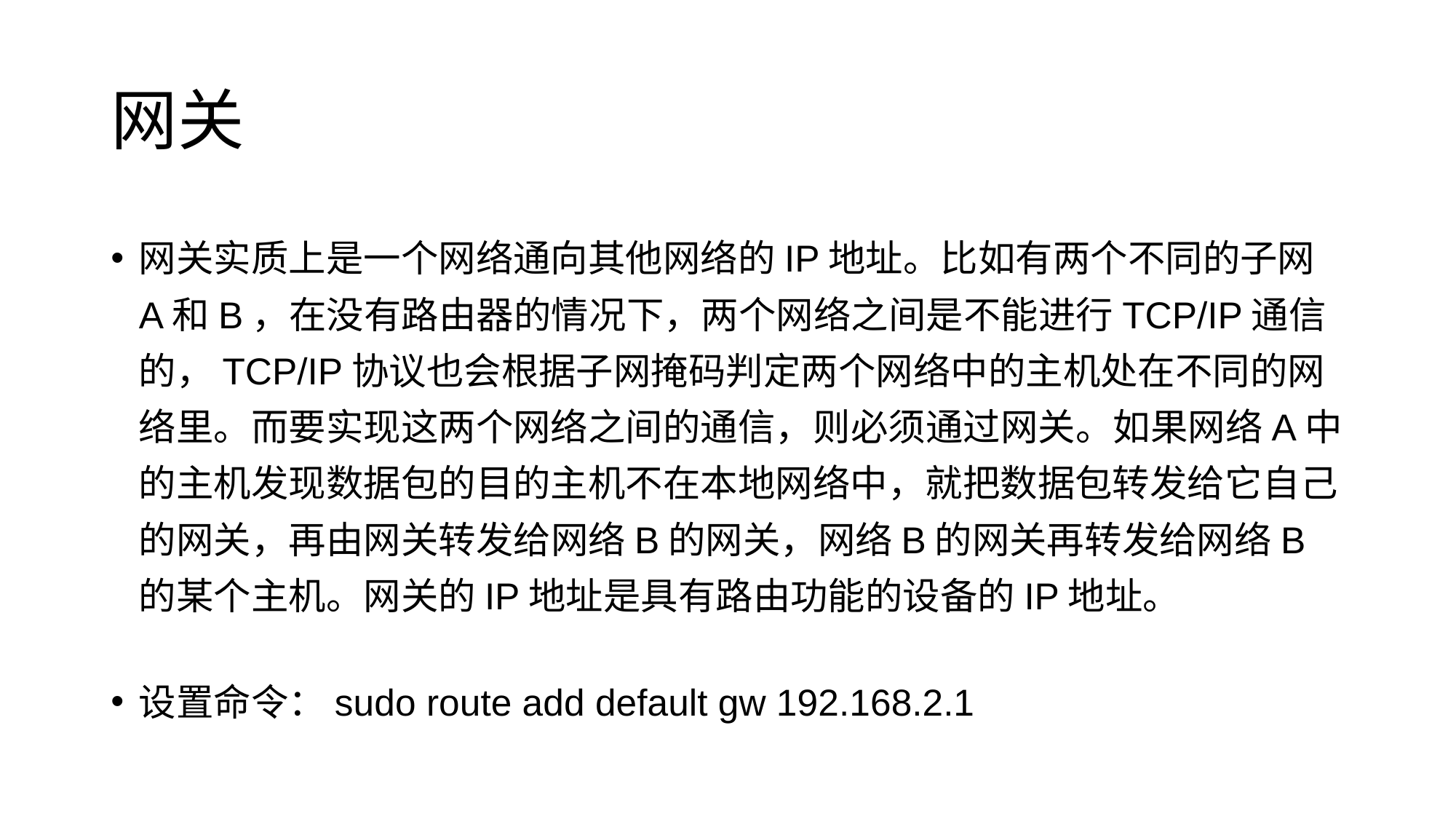

# 网关
网关实质上是一个网络通向其他网络的IP地址。比如有两个不同的子网A和B，在没有路由器的情况下，两个网络之间是不能进行TCP/IP通信的，TCP/IP协议也会根据子网掩码判定两个网络中的主机处在不同的网络里。而要实现这两个网络之间的通信，则必须通过网关。如果网络A中的主机发现数据包的目的主机不在本地网络中，就把数据包转发给它自己的网关，再由网关转发给网络B的网关，网络B的网关再转发给网络B的某个主机。网关的IP地址是具有路由功能的设备的IP地址。

设置命令：sudo route add default gw 192.168.2.1